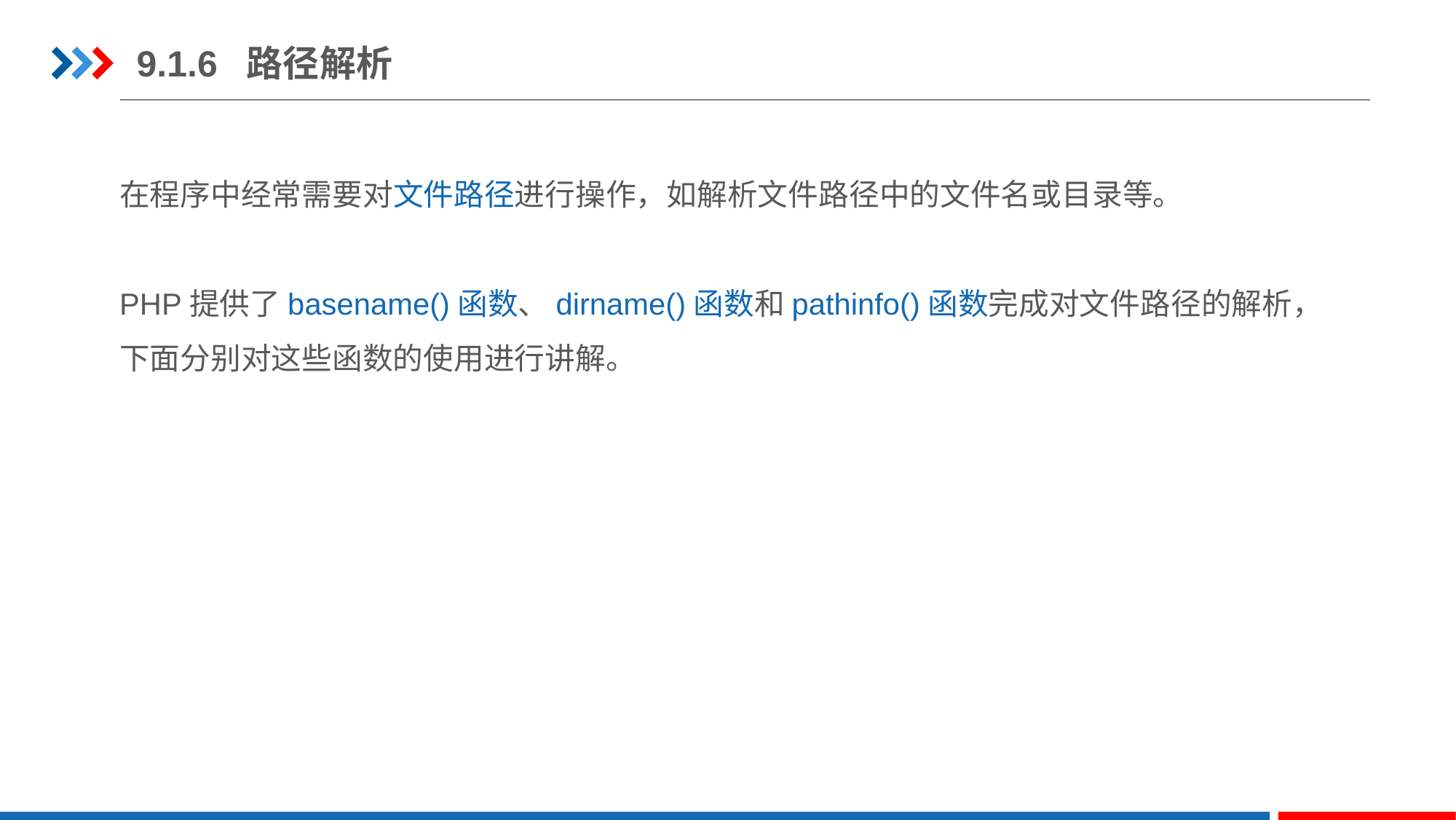

9.1.6  路径解析
在程序中经常需要对文件路径进行操作，如解析文件路径中的文件名或目录等。

PHP提供了basename()函数、dirname()函数和pathinfo()函数完成对文件路径的解析，下面分别对这些函数的使用进行讲解。